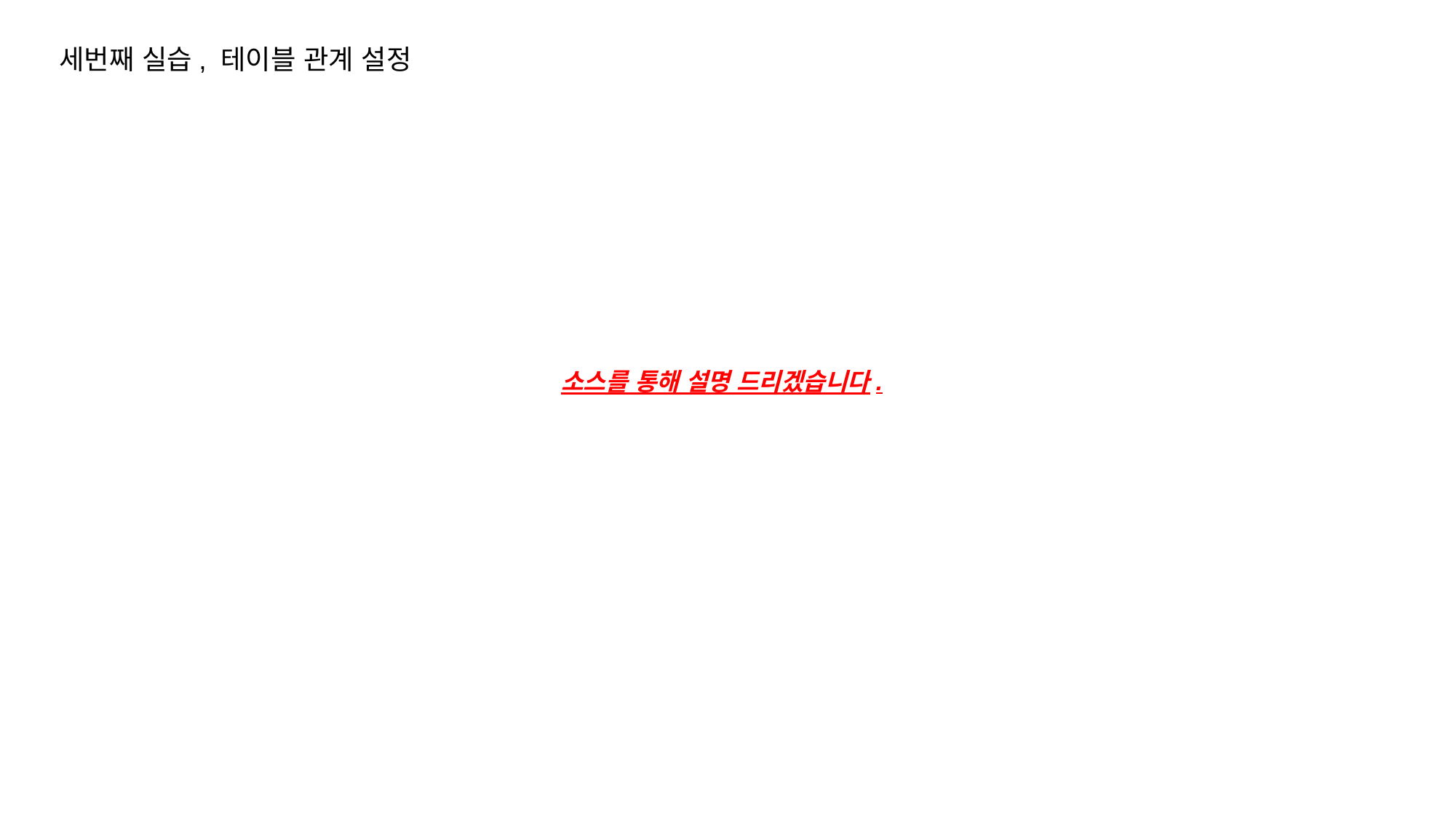

세번째 실습, 테이블 관계 설정
소스를 통해 설명 드리겠습니다.